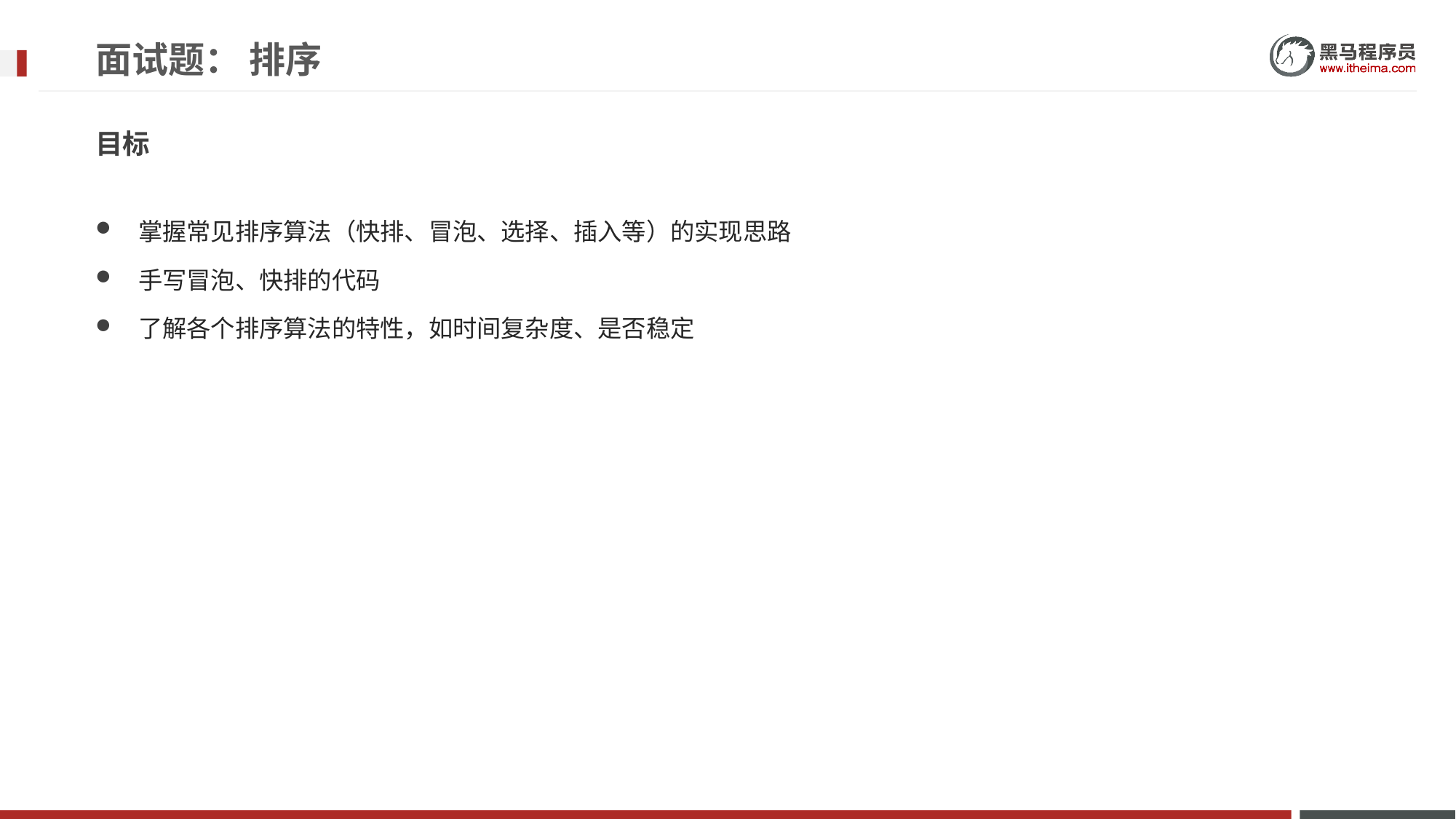

# 面试题： 排序
目标
掌握常见排序算法（快排、冒泡、选择、插入等）的实现思路
手写冒泡、快排的代码
了解各个排序算法的特性，如时间复杂度、是否稳定